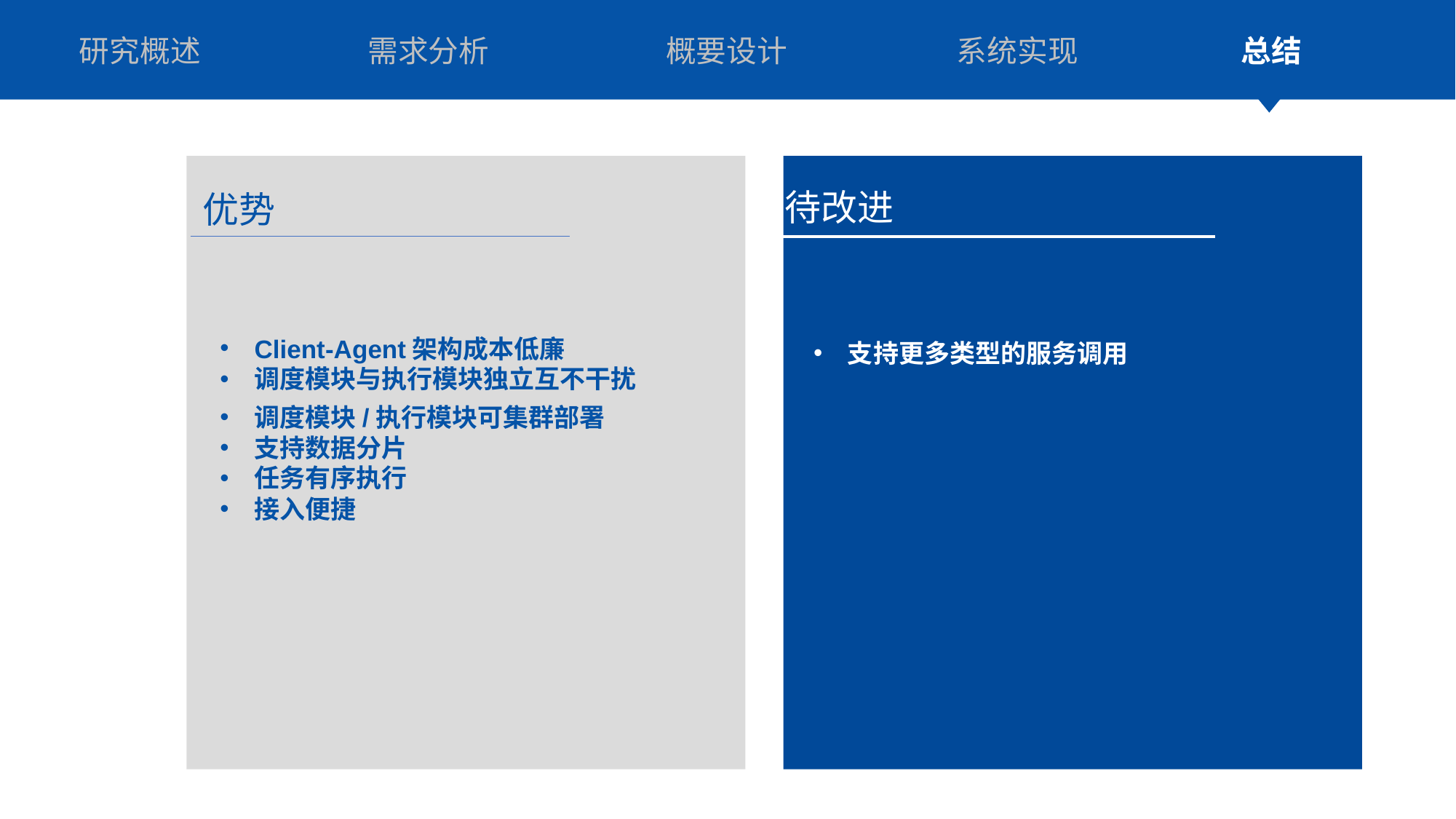

研究概述
需求分析
概要设计
系统实现
总结

待改进
优势
Client-Agent架构成本低廉
调度模块与执行模块独立互不干扰

调度模块/执行模块可集群部署
支持数据分片
任务有序执行
接入便捷
支持更多类型的服务调用